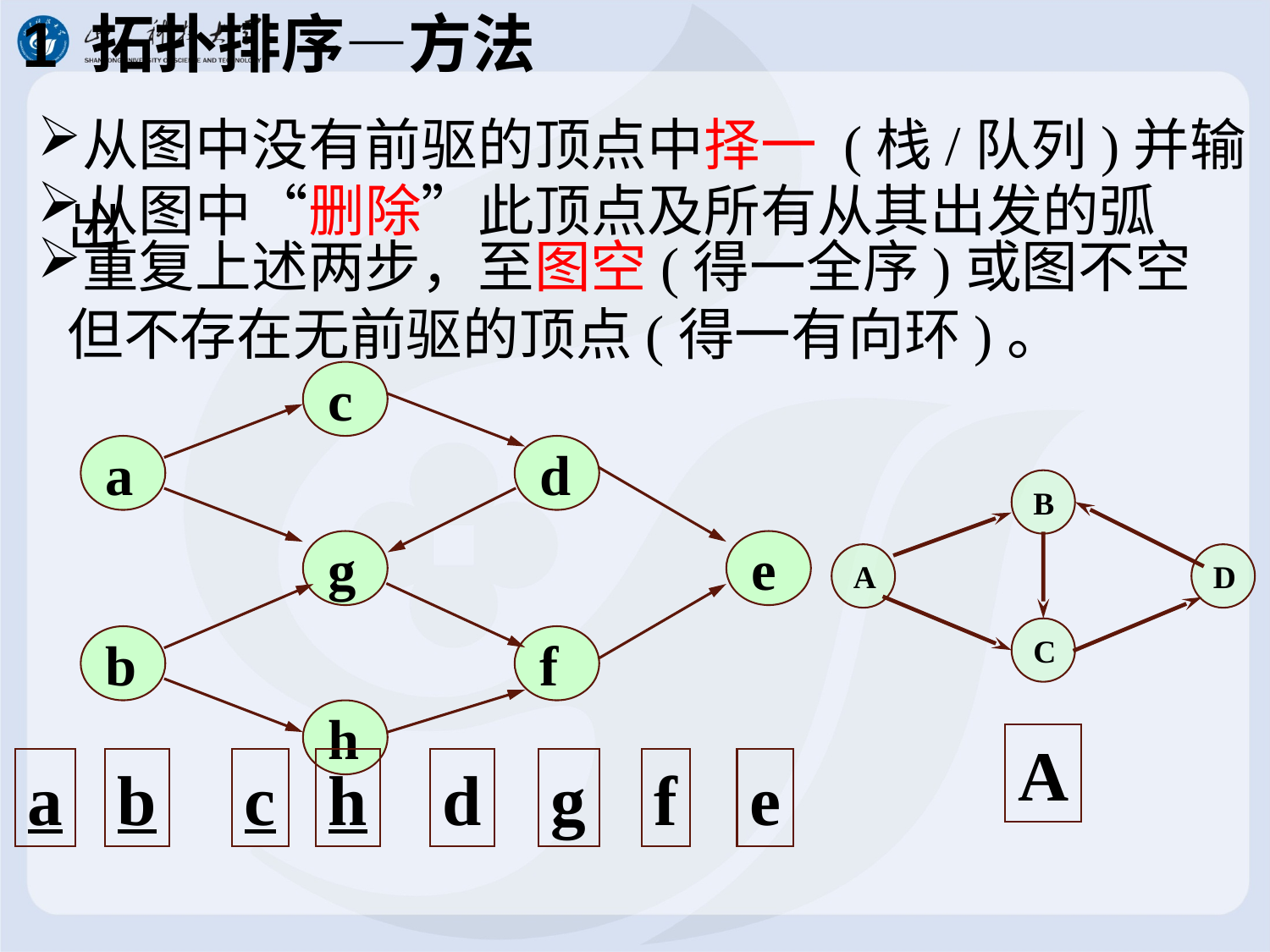

# 1 拓扑排序—方法
从图中没有前驱的顶点中择一 (栈/队列)并输出
从图中“删除”此顶点及所有从其出发的弧
重复上述两步，至图空(得一全序)或图不空但不存在无前驱的顶点(得一有向环)。
c

a
d

B

g
e

A
D

C
b
f

h
A
a
b
c
h
d
g
f
e